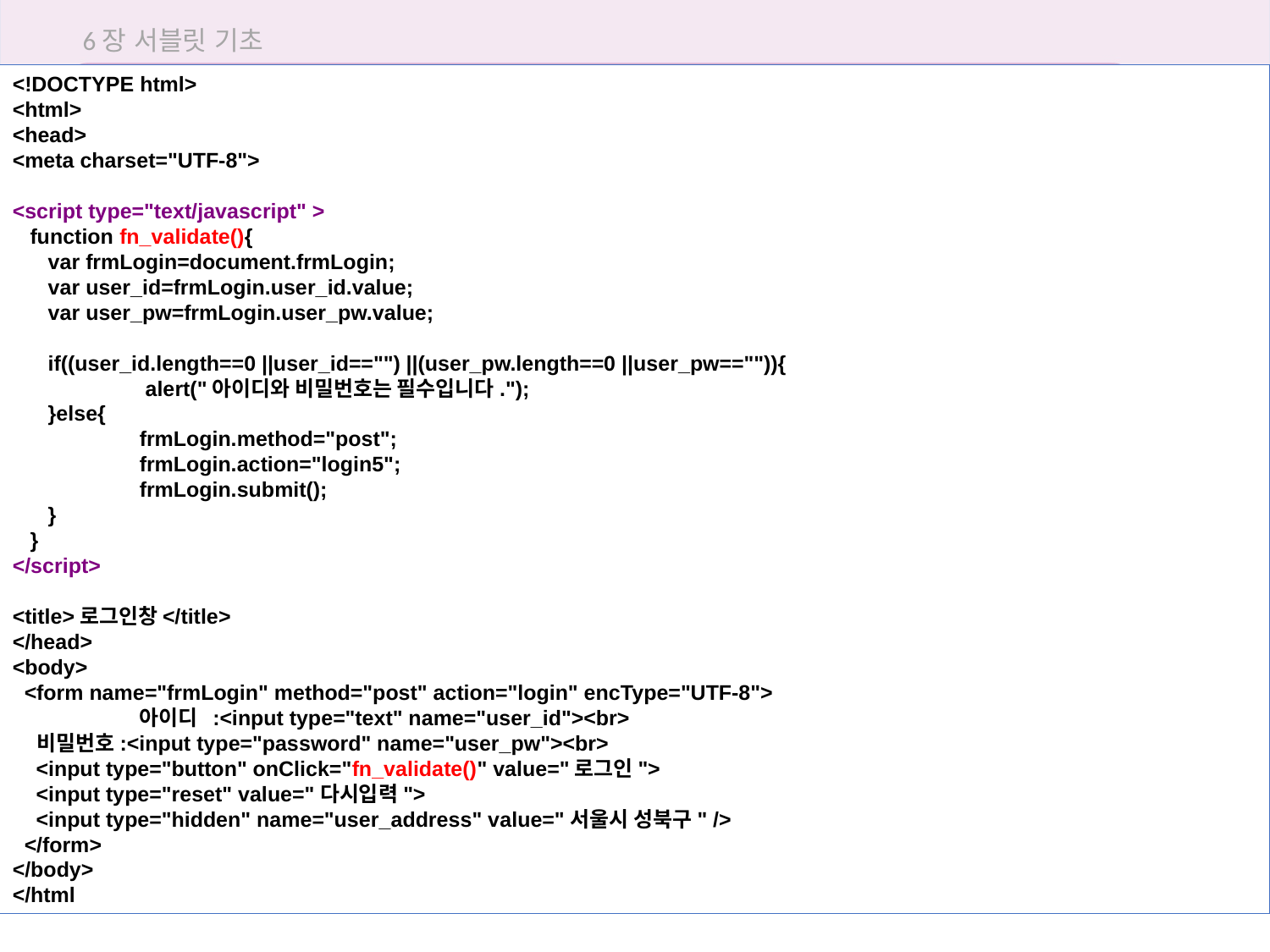

6장 서블릿 기초
<!DOCTYPE html>
<html>
<head>
<meta charset="UTF-8">

<script type="text/javascript" >
   function fn_validate(){
      var frmLogin=document.frmLogin;
      var user_id=frmLogin.user_id.value;
      var user_pw=frmLogin.user_pw.value;

      if((user_id.length==0 ||user_id=="") ||(user_pw.length==0 ||user_pw=="")){
	 alert("아이디와 비밀번호는 필수입니다.");
      }else{
	frmLogin.method="post";
	frmLogin.action="login5";
	frmLogin.submit();
      }
   }
</script>

<title>로그인창</title>
</head>
<body>
  <form name="frmLogin" method="post" action="login" encType="UTF-8">
	아이디  :<input type="text" name="user_id"><br>
    비밀번호:<input type="password" name="user_pw"><br>
    <input type="button" onClick="fn_validate()" value="로그인">
    <input type="reset" value="다시입력">
    <input type="hidden" name="user_address" value="서울시 성북구" />
  </form>
</body>
</html
6.7 자바스크립트로 서블릿에 요청